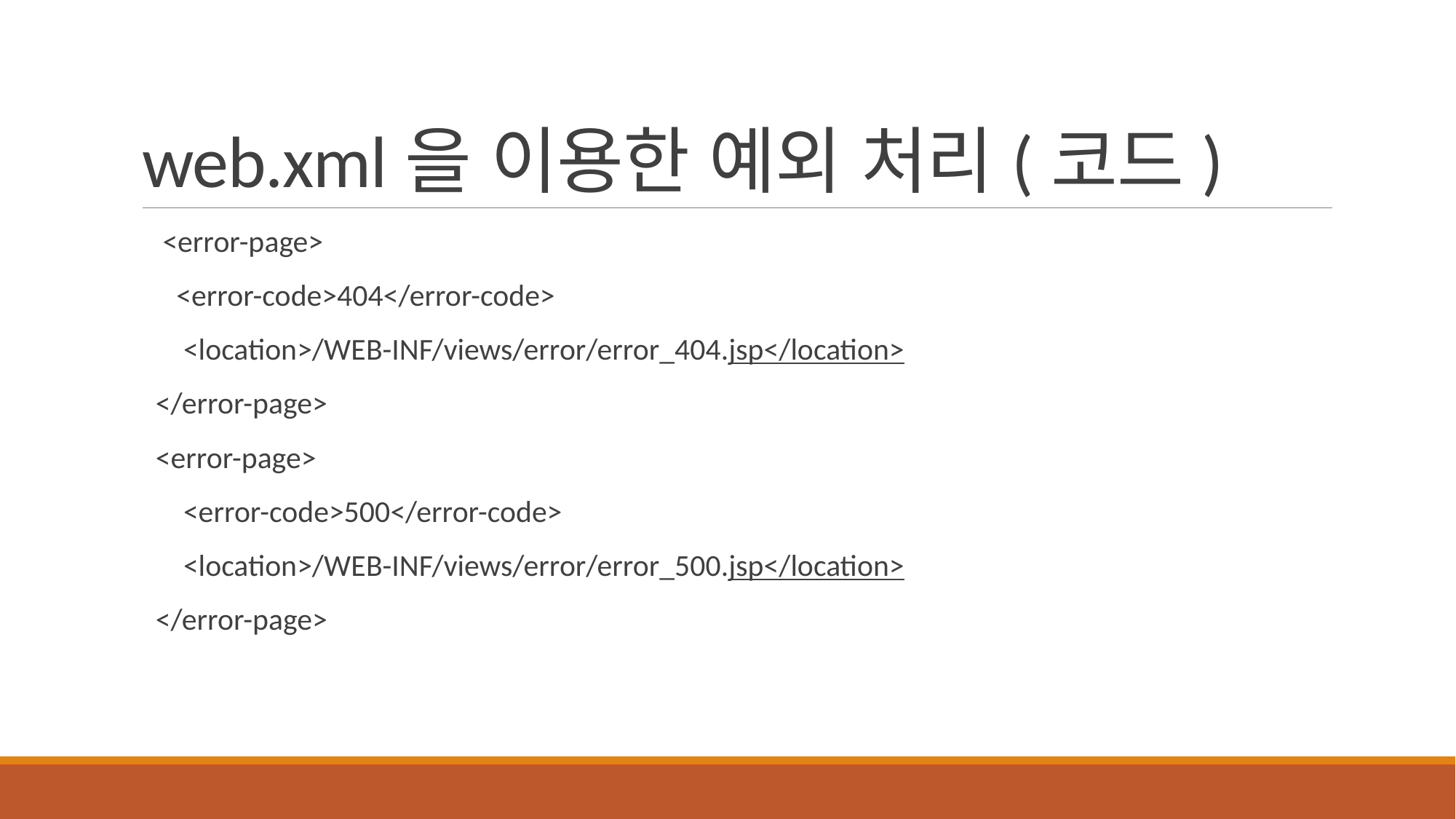

# web.xml을 이용한 예외 처리(코드)
   <error-page>
     <error-code>404</error-code>
      <location>/WEB-INF/views/error/error_404.jsp</location>
  </error-page>
  <error-page>
      <error-code>500</error-code>
      <location>/WEB-INF/views/error/error_500.jsp</location>
  </error-page>